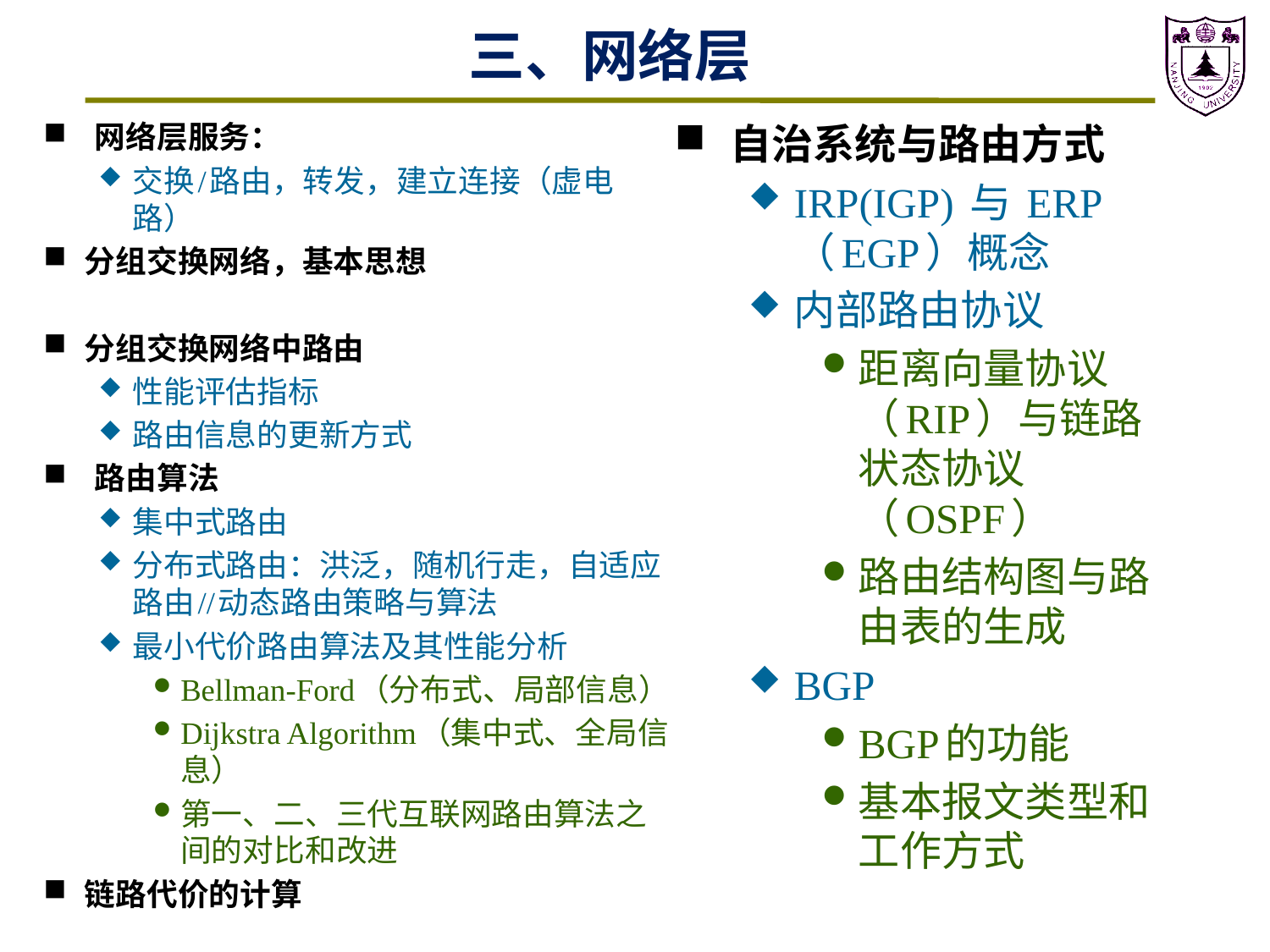

# 三、网络层
 网络层服务：
交换/路由，转发，建立连接（虚电路）
分组交换网络，基本思想

分组交换网络中路由
性能评估指标
路由信息的更新方式
 路由算法
集中式路由
分布式路由：洪泛，随机行走，自适应路由//动态路由策略与算法
最小代价路由算法及其性能分析
Bellman-Ford（分布式、局部信息）
Dijkstra Algorithm（集中式、全局信息）
第一、二、三代互联网路由算法之间的对比和改进
链路代价的计算
自治系统与路由方式
IRP(IGP) 与 ERP（EGP）概念
内部路由协议
距离向量协议（RIP）与链路状态协议（OSPF）
路由结构图与路由表的生成
BGP
BGP的功能
基本报文类型和工作方式